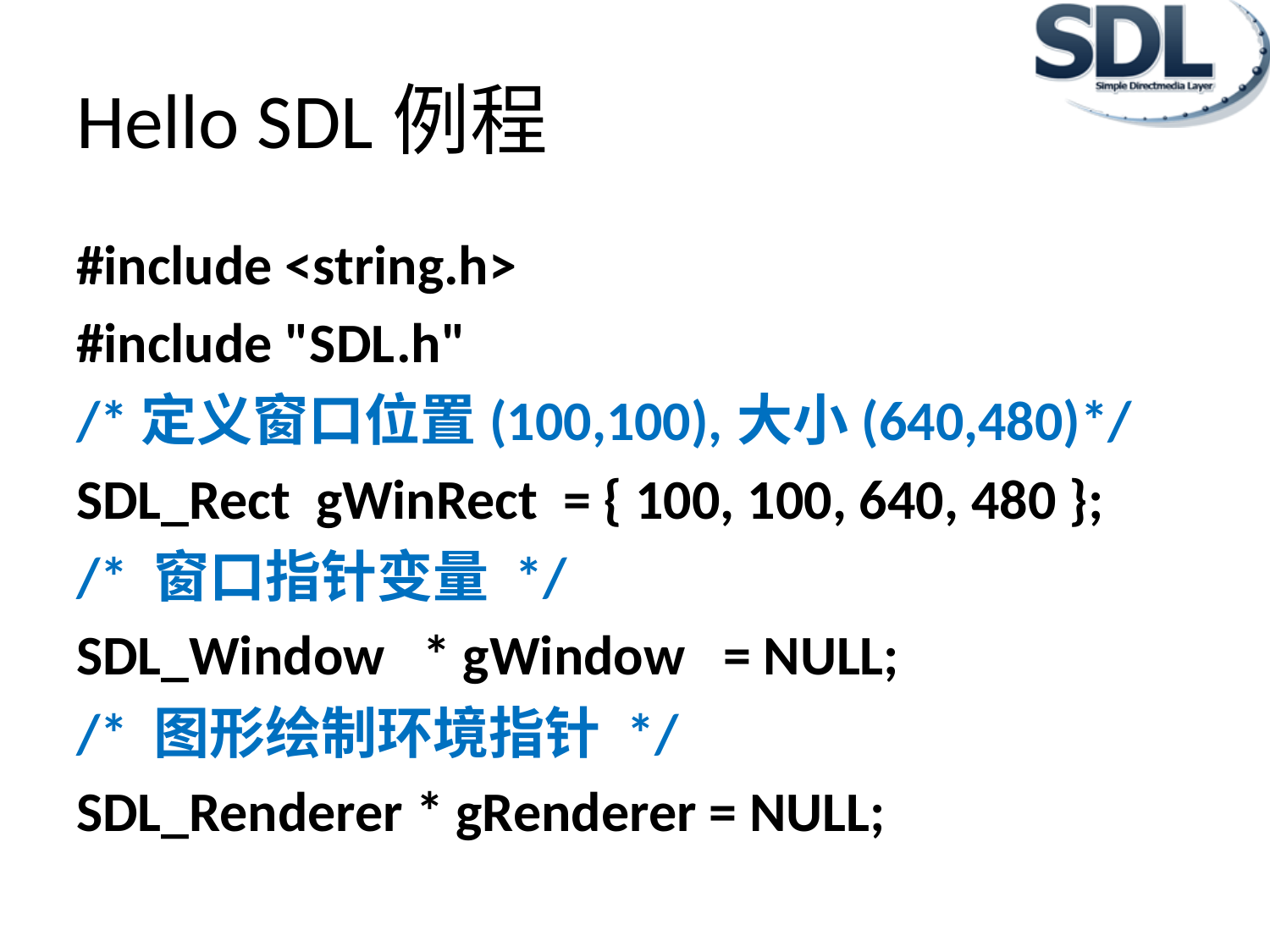

# Hello SDL例程
#include <string.h>
#include "SDL.h"
/*定义窗口位置(100,100),大小(640,480)*/
SDL_Rect  gWinRect  = { 100, 100, 640, 480 };
/* 窗口指针变量 */
SDL_Window   * gWindow   = NULL;
/* 图形绘制环境指针 */
SDL_Renderer * gRenderer = NULL;